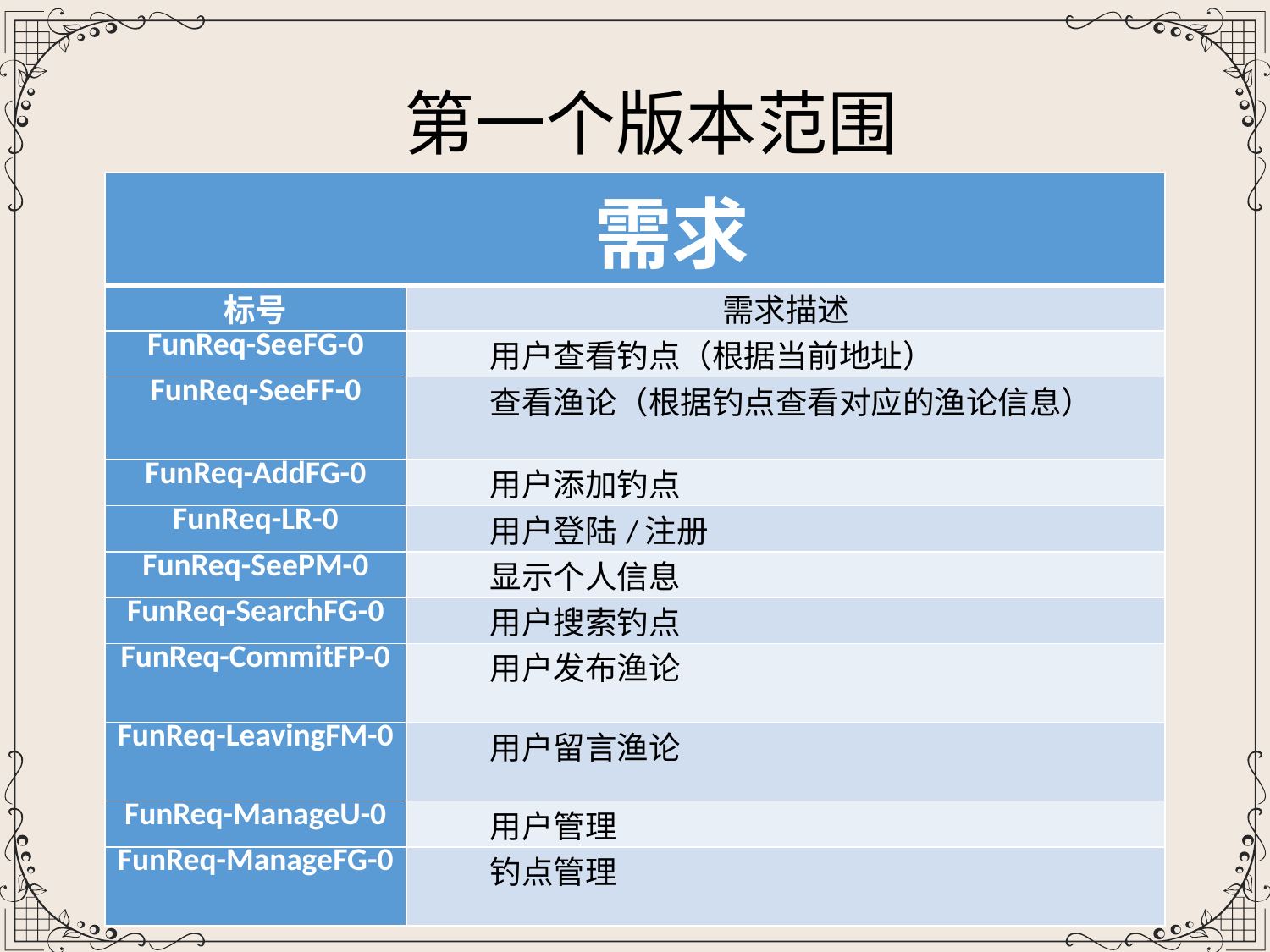

第一个版本范围
| 需求 |  |
| --- | --- |
| 标号 | 需求描述 |
| FunReq-SeeFG-0 | 用户查看钓点（根据当前地址） |
| FunReq-SeeFF-0 | 查看渔论（根据钓点查看对应的渔论信息） |
| FunReq-AddFG-0 | 用户添加钓点 |
| FunReq-LR-0 | 用户登陆/注册 |
| FunReq-SeePM-0 | 显示个人信息 |
| FunReq-SearchFG-0 | 用户搜索钓点 |
| FunReq-CommitFP-0 | 用户发布渔论 |
| FunReq-LeavingFM-0 | 用户留言渔论 |
| FunReq-ManageU-0 | 用户管理 |
| FunReq-ManageFG-0 | 钓点管理 |